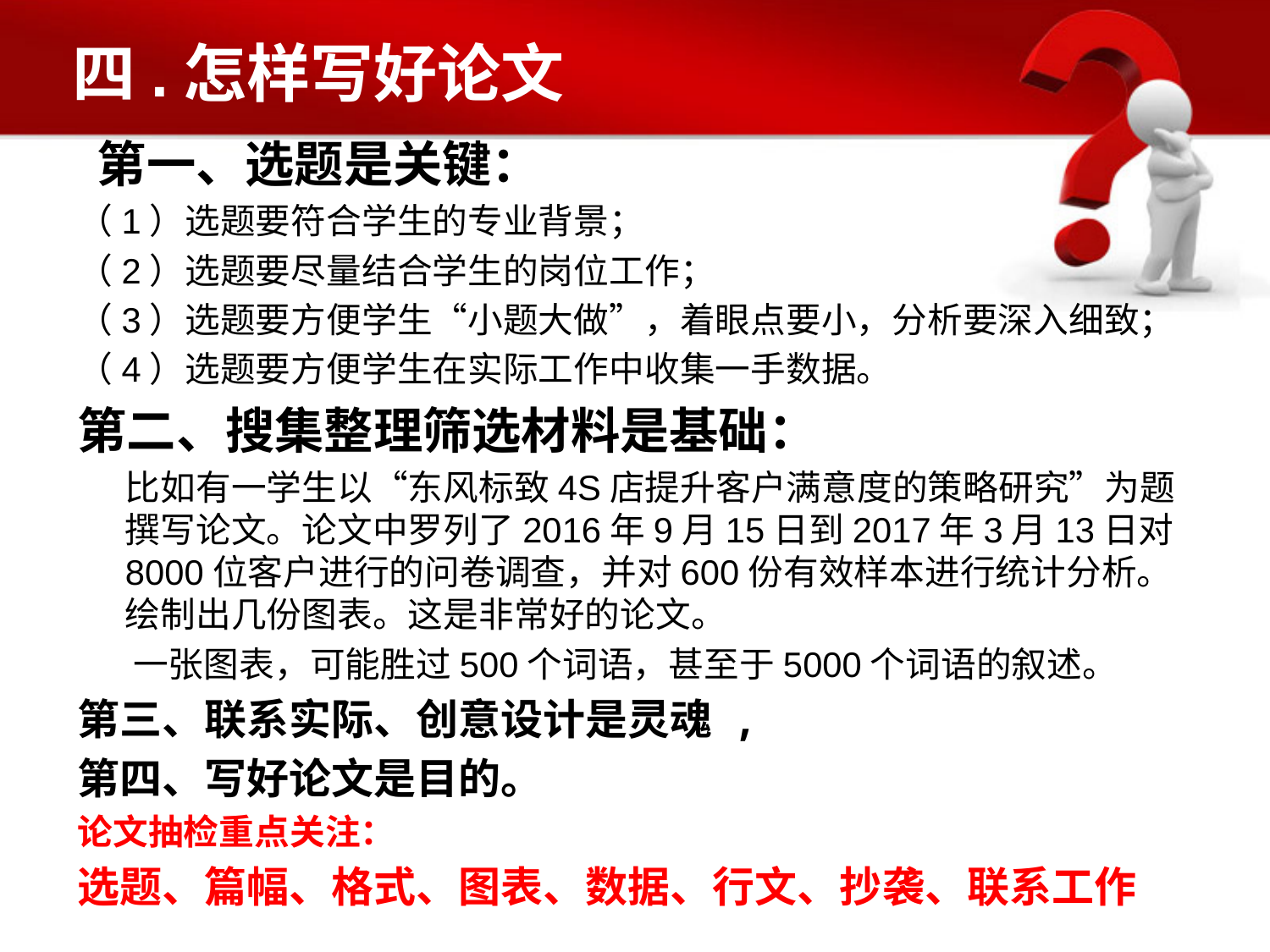

# 四.怎样写好论文
 第一、选题是关键：
（1）选题要符合学生的专业背景；
（2）选题要尽量结合学生的岗位工作；
（3）选题要方便学生“小题大做”，着眼点要小，分析要深入细致；
（4）选题要方便学生在实际工作中收集一手数据。
第二、搜集整理筛选材料是基础：
     比如有一学生以“东风标致4S店提升客户满意度的策略研究”为题撰写论文。论文中罗列了2016年9月15日到2017年3月13日对8000位客户进行的问卷调查，并对600份有效样本进行统计分析。绘制出几份图表。这是非常好的论文。
      一张图表，可能胜过500个词语，甚至于5000个词语的叙述。
第三、联系实际、创意设计是灵魂 ,
第四、写好论文是目的。
论文抽检重点关注：
选题、篇幅、格式、图表、数据、行文、抄袭、联系工作